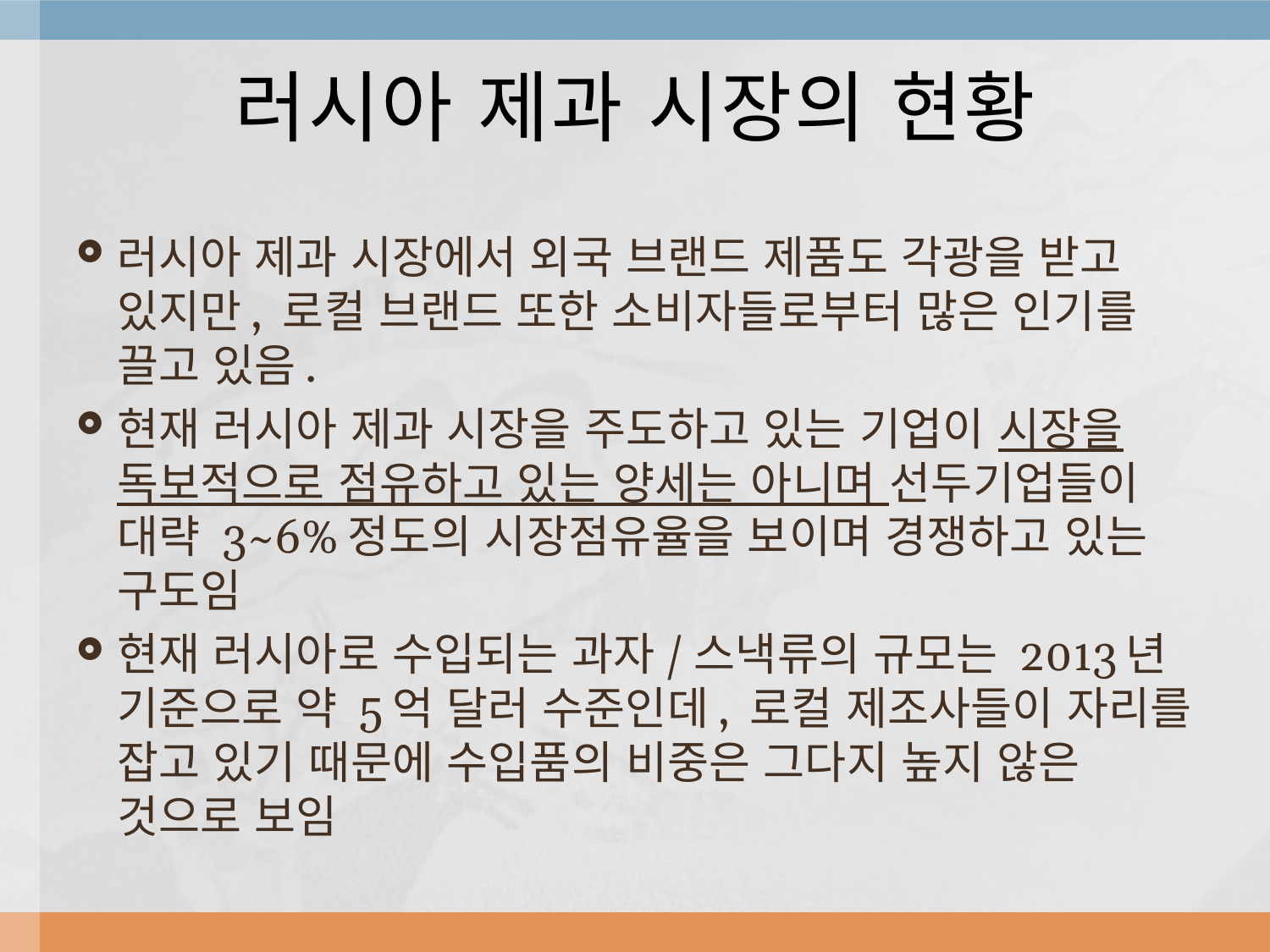

# 러시아 제과 시장의 현황
러시아 제과 시장에서 외국 브랜드 제품도 각광을 받고 있지만, 로컬 브랜드 또한 소비자들로부터 많은 인기를 끌고 있음.
현재 러시아 제과 시장을 주도하고 있는 기업이 시장을 독보적으로 점유하고 있는 양세는 아니며 선두기업들이 대략 3~6%정도의 시장점유율을 보이며 경쟁하고 있는 구도임
현재 러시아로 수입되는 과자/스낵류의 규모는 2013년 기준으로 약 5억 달러 수준인데, 로컬 제조사들이 자리를 잡고 있기 때문에 수입품의 비중은 그다지 높지 않은 것으로 보임